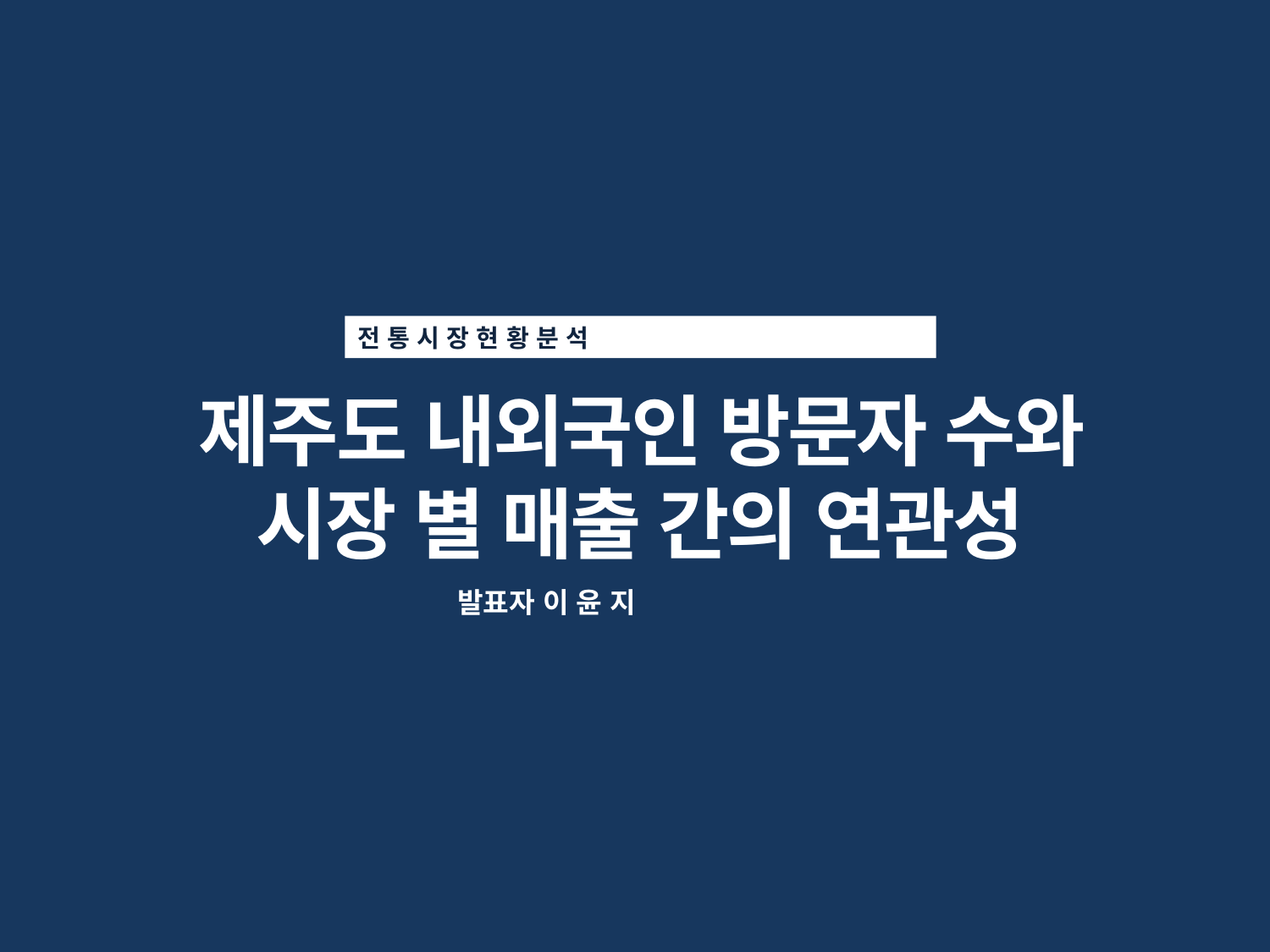

전 통 시 장 현 황 분 석
제주도 내외국인 방문자 수와 시장 별 매출 간의 연관성

발표자 이 윤 지